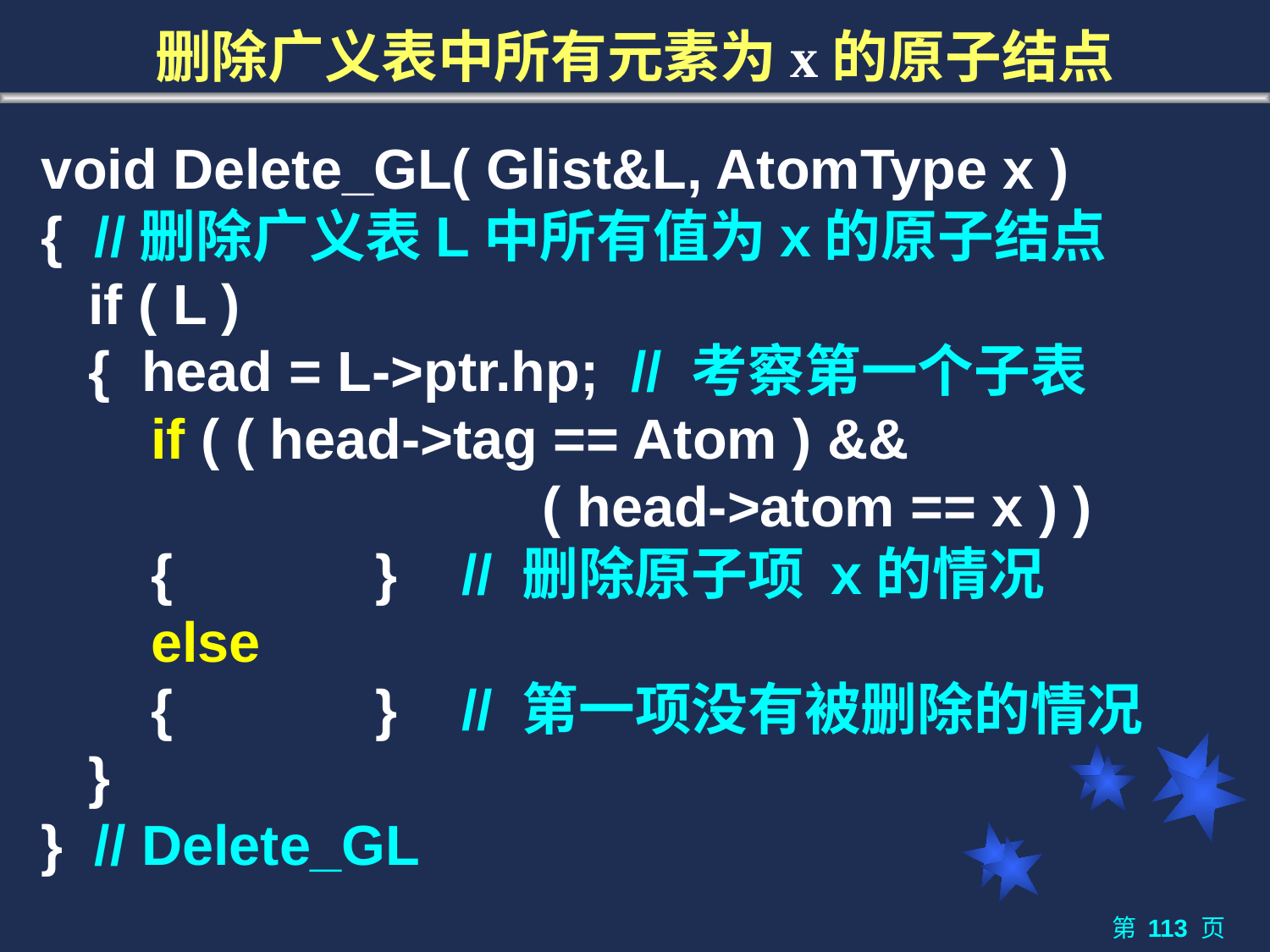

删除广义表中所有元素为x的原子结点
void Delete_GL( Glist&L, AtomType x )
{  //删除广义表L中所有值为x的原子结点
   if ( L )
   {  head = L->ptr.hp;  // 考察第一个子表
       if ( ( head->tag == Atom ) &&
                                ( head->atom == x ) )
       {             }    // 删除原子项 x的情况
       else
       {             }    // 第一项没有被删除的情况
   }
}  // Delete_GL
第 113 页